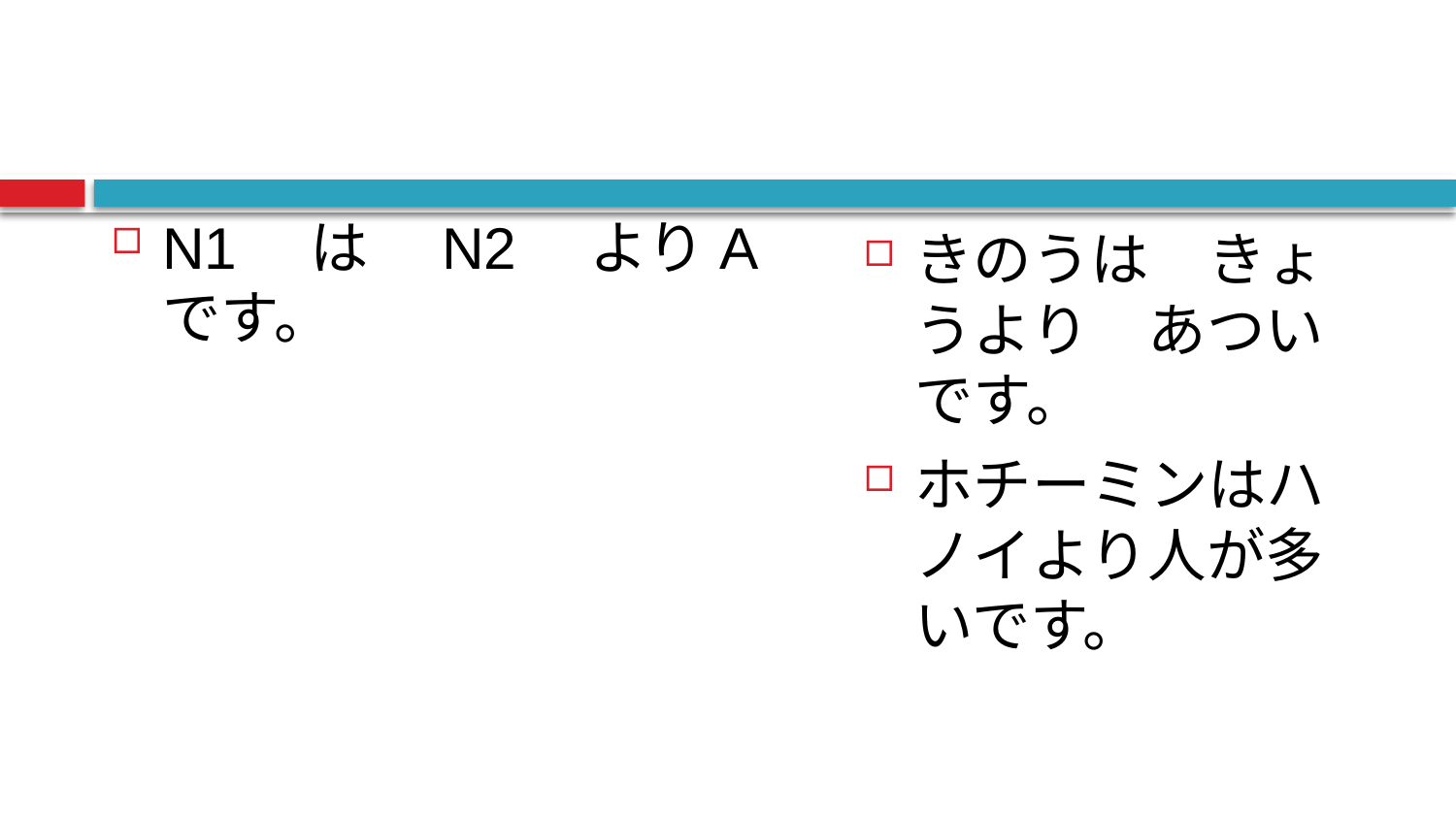

#
N1　は　N2　よりAです。
きのうは　きょうより　あついです。
ホチーミンはハノイより人が多いです。